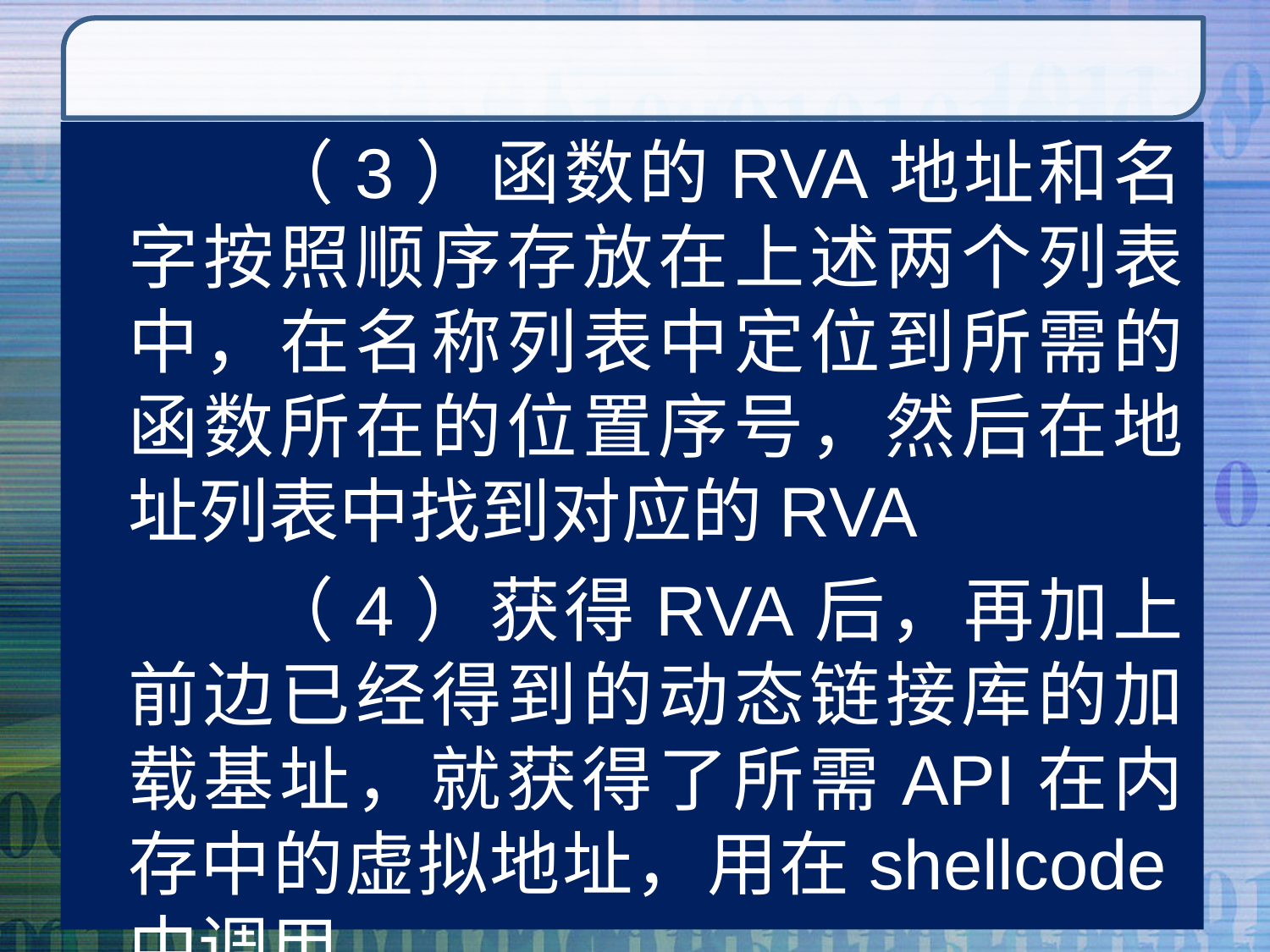

#
		（3）函数的RVA地址和名字按照顺序存放在上述两个列表中，在名称列表中定位到所需的函数所在的位置序号，然后在地址列表中找到对应的RVA
		（4）获得RVA后，再加上前边已经得到的动态链接库的加载基址，就获得了所需API在内存中的虚拟地址，用在shellcode中调用